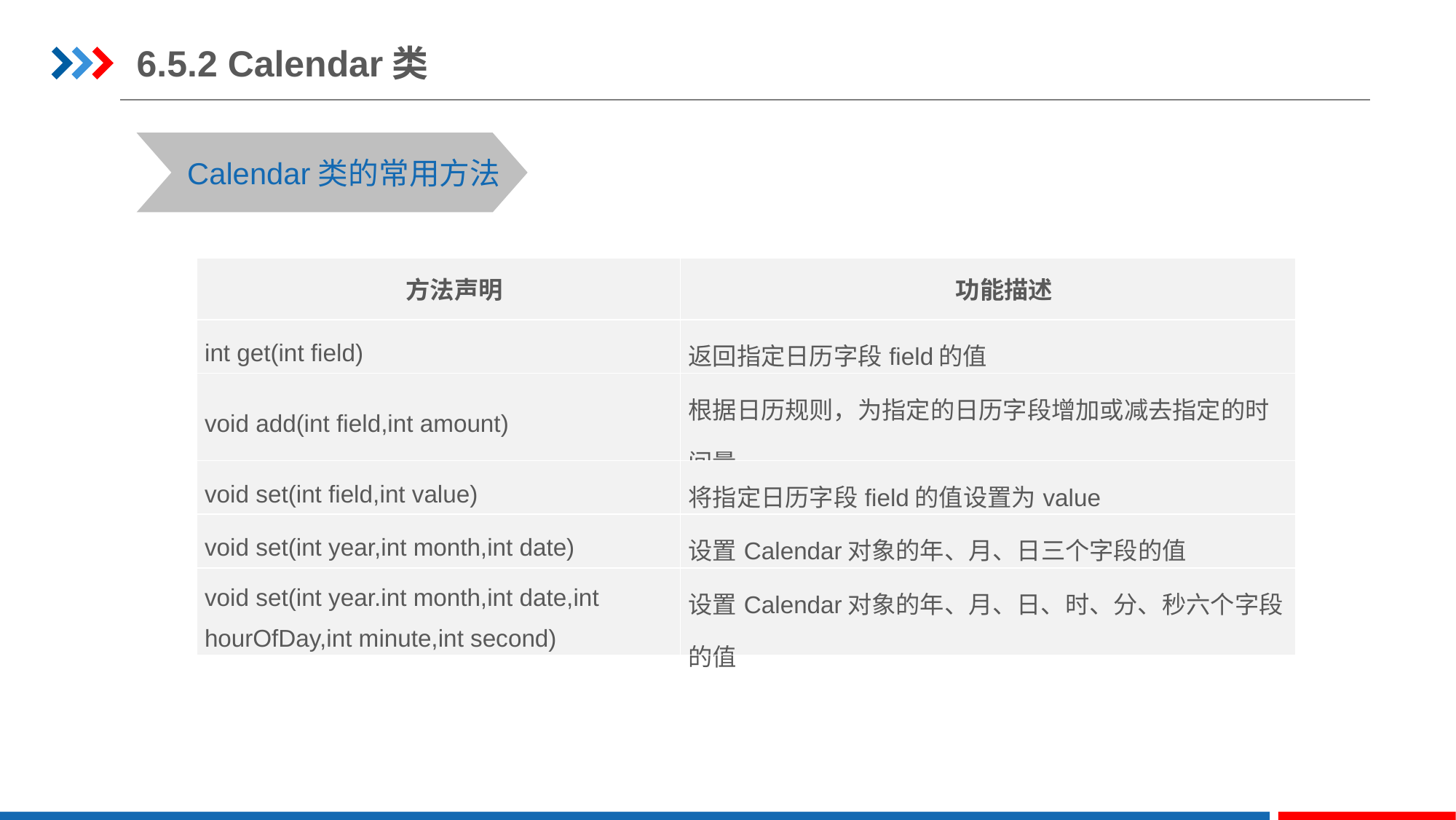

6.5.2 Calendar类

Calendar类的常用方法
| 方法声明 | 功能描述 |
| --- | --- |
| int get(int field) | 返回指定日历字段field的值 |
| void add(int field,int amount) | 根据日历规则，为指定的日历字段增加或减去指定的时间量 |
| void set(int field,int value) | 将指定日历字段field的值设置为value |
| void set(int year,int month,int date) | 设置Calendar对象的年、月、日三个字段的值 |
| void set(int year.int month,int date,int hourOfDay,int minute,int second) | 设置Calendar对象的年、月、日、时、分、秒六个字段的值 |